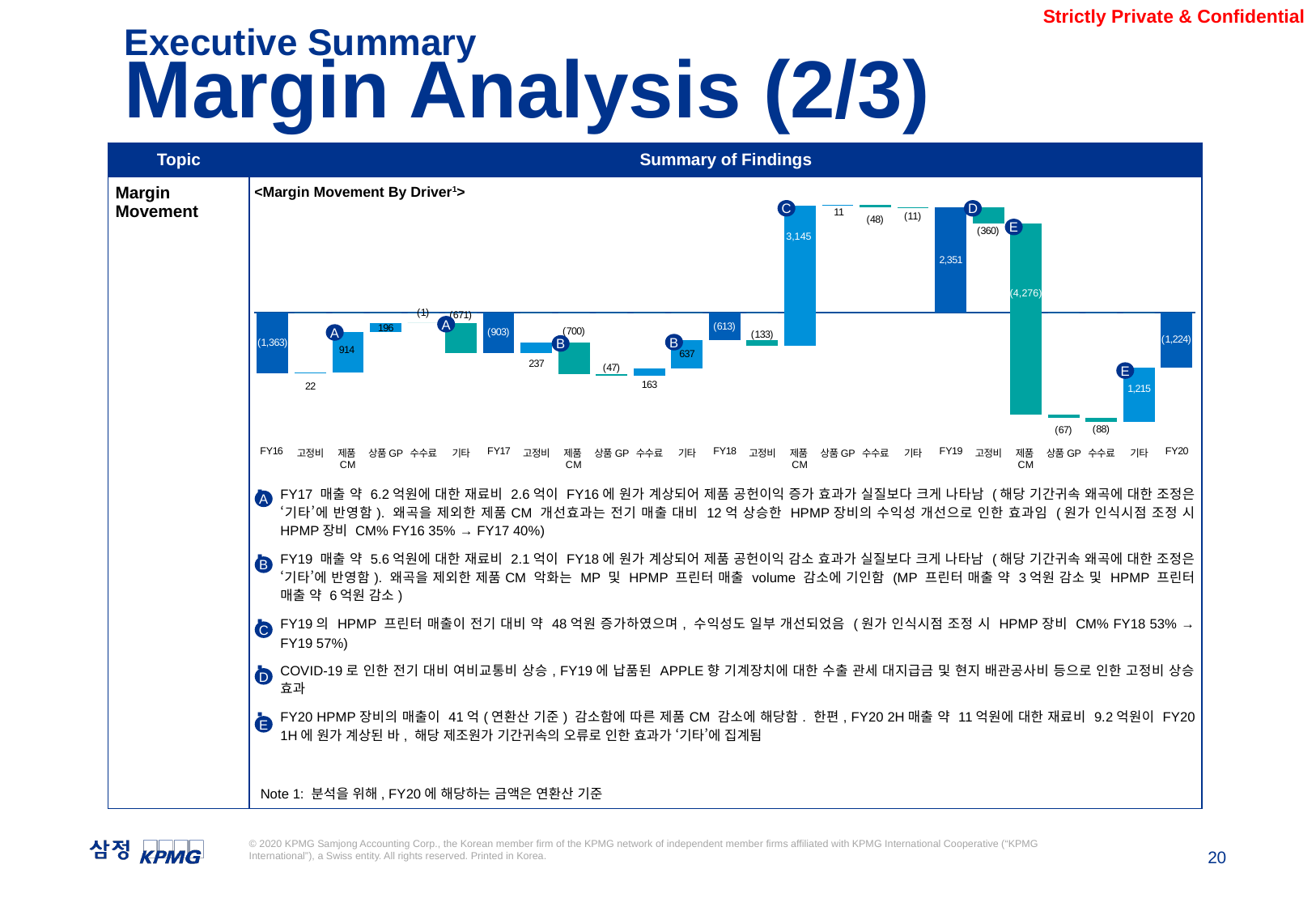

Executive Summary
Margin Analysis (2/3)
| Topic | Summary of Findings |
| --- | --- |
| Margin Movement | FY17 매출 약 6.2억원에 대한 재료비 2.6억이 FY16에 원가 계상되어 제품 공헌이익 증가 효과가 실질보다 크게 나타남 (해당 기간귀속 왜곡에 대한 조정은 ‘기타’에 반영함). 왜곡을 제외한 제품CM 개선효과는 전기 매출 대비 12억 상승한 HPMP장비의 수익성 개선으로 인한 효과임 (원가 인식시점 조정 시 HPMP장비 CM% FY16 35% → FY17 40%) FY19 매출 약 5.6억원에 대한 재료비 2.1억이 FY18에 원가 계상되어 제품 공헌이익 감소 효과가 실질보다 크게 나타남 (해당 기간귀속 왜곡에 대한 조정은 ‘기타’에 반영함). 왜곡을 제외한 제품CM 악화는 MP 및 HPMP 프린터 매출 volume 감소에 기인함 (MP 프린터 매출 약 3억원 감소 및 HPMP 프린터 매출 약 6억원 감소) FY19의 HPMP 프린터 매출이 전기 대비 약 48억원 증가하였으며, 수익성도 일부 개선되었음 (원가 인식시점 조정 시 HPMP장비 CM% FY18 53% → FY19 57%) COVID-19로 인한 전기 대비 여비교통비 상승, FY19에 납품된 APPLE향 기계장치에 대한 수출 관세 대지급금 및 현지 배관공사비 등으로 인한 고정비 상승 효과 FY20 HPMP장비의 매출이 41억(연환산 기준) 감소함에 따른 제품CM 감소에 해당함. 한편, FY20 2H매출 약 11억원에 대한 재료비 9.2억원이 FY20 1H에 원가 계상된 바, 해당 제조원가 기간귀속의 오류로 인한 효과가 ‘기타’에 집계됨 |

### Chart

| Category |  |  |  |  |  |  |  |  |
|---|---|---|---|---|---|---|---|---|
| FY16  | -1362.500172 | None | None | None | None | None | None | None |
| 고정비 | None | -1340.2822100512374 | -22.21796194876265 | 0.0 | 0.0 | 0.0 | 0.0 | -22.21796194876265 |
| 제품CM | None | -426.7766409999999 | -913.5055690512374 | 0.0 | 0.0 | 0.0 | 0.0 | -913.5055690512374 |
| 상품GP | None | -231.05114799999993 | -195.725493 | 0.0 | 0.0 | 0.0 | 0.0 | -195.725493 |
| 수수료 | None | -231.05114799999993 | 0.0 | 0.0 | -0.7940700000000049 | 0.0 | -0.7940700000000049 | 0.0 |
| 기타 | None | -231.84521799999993 | 0.0 | 0.0 | -670.7483019999999 | 0.0 | -670.7483019999999 | 0.0 |
| FY17 | -902.59352 | None | None | None | None | None | None | None |
| 고정비 | None | -665.7934099403236 | -236.8001100596764 | 0.0 | 0.0 | 0.0 | 0.0 | -236.8001100596764 |
| 제품CM | None | -665.7934099403236 | 0.0 | 0.0 | -699.9045360596763 | 0.0 | -699.9045360596763 | 0.0 |
| 상품GP | None | -1365.6979459999998 | 0.0 | 0.0 | -46.541719 | 0.0 | -46.541719 | 0.0 |
| 수수료 | None | -1249.50841 | -162.731255 | 0.0 | 0.0 | 0.0 | 0.0 | -162.731255 |
| 기타 | None | -612.75554 | -636.7528699999999 | 0.0 | 0.0 | 0.0 | 0.0 | -636.7528699999999 |
| FY18 | -612.75554 | None | None | None | None | None | None | None |
| 고정비 | None | -612.75554 | 0.0 | 0.0 | -133.40796200000023 | 0.0 | -133.40796200000023 | 0.0 |
| 제품CM | None | 0.0 | -746.1635020000002 | 2399.1538459999997 | 0.0 | 0.0 | 0.0 | 0.0 |
| 상품GP | None | 2399.1538459999997 | 10.732275000000072 | 0.0 | 0.0 | 0.0 | 0.0 | 0.0 |
| 수수료 | None | 2361.6933989999998 | 0.0 | 0.0 | 48.192722 | 0.0 | 0.0 | 0.0 |
| 기타 | None | 2350.8567799999996 | 0.0 | 0.0 | 10.836619000000013 | 0.0 | 0.0 | 0.0 |
| FY19 | 2350.910769986588 | None | None | None | None | None | None | None |
| 고정비 | None | 1990.8235661665758 | 0.0 | 0.0 | 360.0872038200123 | 0.0 | 0.0 | 0.0 |
| 제품CM | None | 0.0 | 0.0 | 0.0 | -2285.510823013413 | 1990.8235661665758 | -4276.334389179989 | 0.0 |
| 상품GP | None | -2285.510823013413 | 0.0 | 0.0 | -66.56137900000004 | 0.0 | -66.56137900000004 | 0.0 |
| 수수료 | None | -2352.072202013413 | 0.0 | 0.0 | -87.800673 | 0.0 | -87.800673 | 0.0 |
| 기타 | None | -1224.4552460134132 | -1215.417629 | 0.0 | 0.0 | 0.0 | 0.0 | -1215.417629 |
| FY20 | -1224.4498152145848 | None | None | None | None | None | None | None |
<Margin Movement By Driver1>
C
D
E
3,145
(4,276)
A
A
B
B
E
A
B
C
D
E
Note 1: 분석을 위해, FY20에 해당하는 금액은 연환산 기준